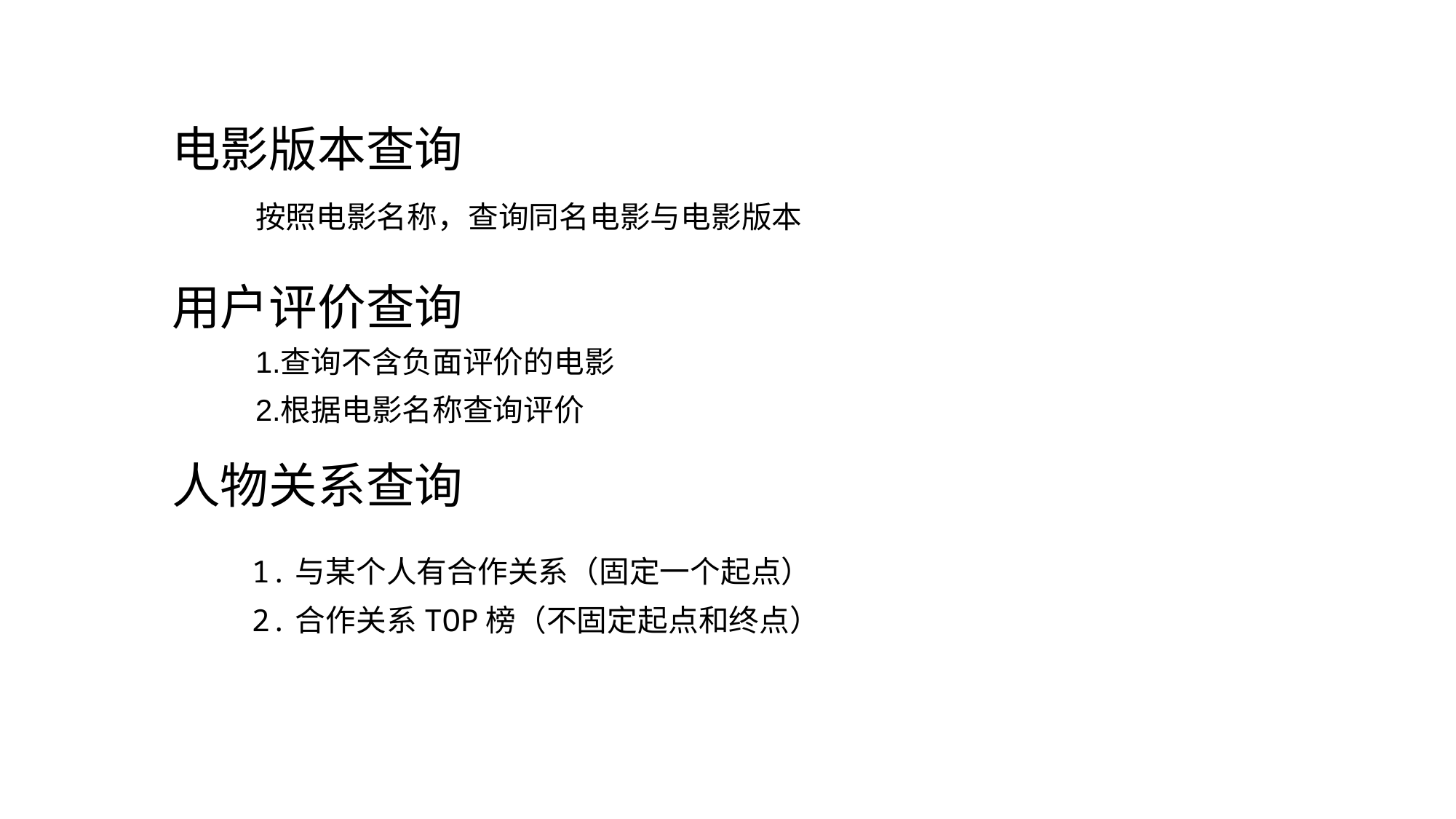

电影版本查询

按照电影名称，查询同名电影与电影版本
用户评价查询

查询不含负面评价的电影
根据电影名称查询评价
人物关系查询
1.与某个人有合作关系（固定一个起点）
2.合作关系TOP榜（不固定起点和终点）